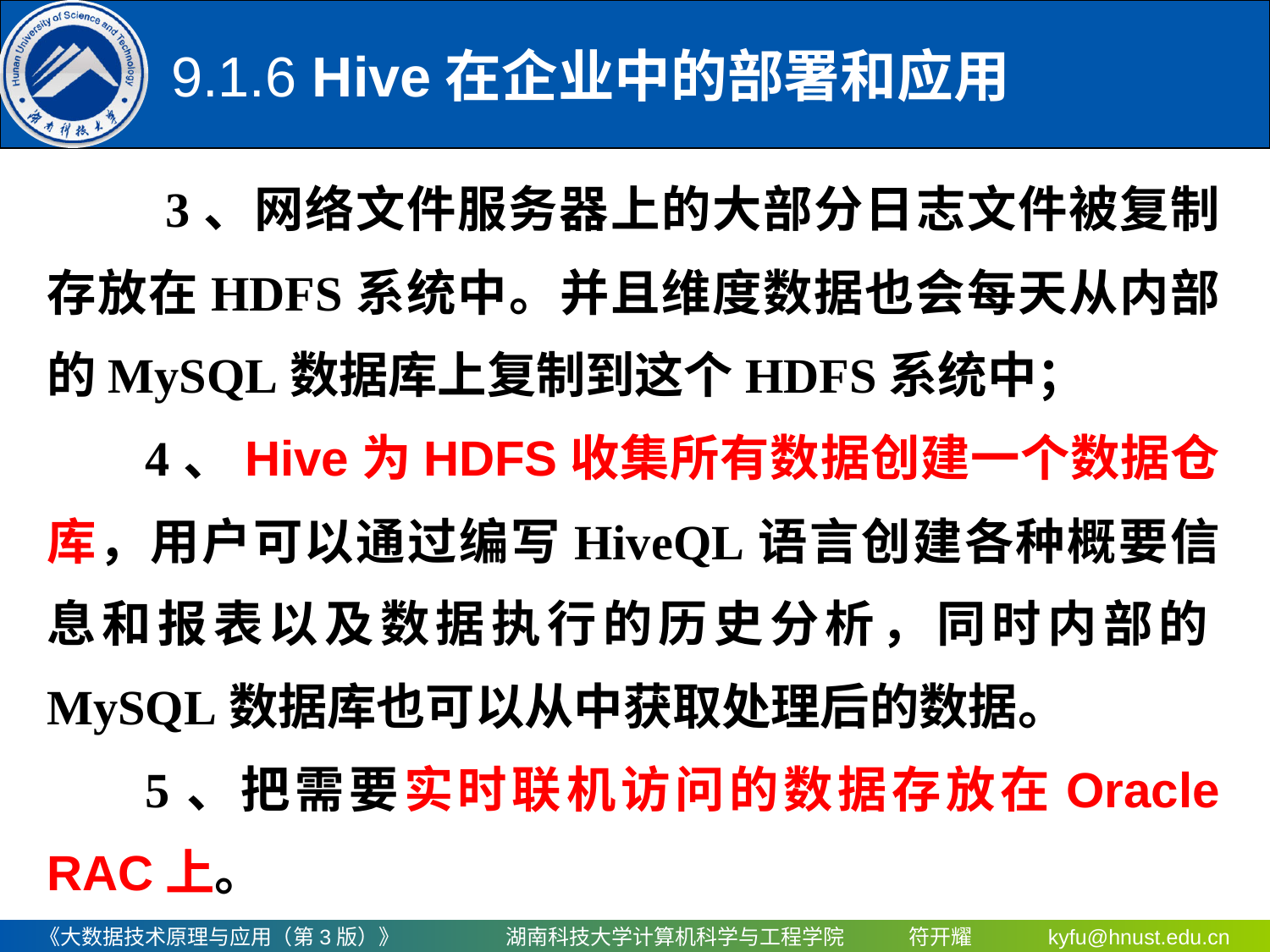

9.1.6 Hive在企业中的部署和应用
          3、网络文件服务器上的大部分日志文件被复制存放在HDFS系统中。并且维度数据也会每天从内部的MySQL数据库上复制到这个HDFS系统中；
4、Hive为HDFS收集所有数据创建一个数据仓库，用户可以通过编写HiveQL语言创建各种概要信息和报表以及数据执行的历史分析，同时内部的MySQL数据库也可以从中获取处理后的数据。
5、把需要实时联机访问的数据存放在Oracle RAC上。